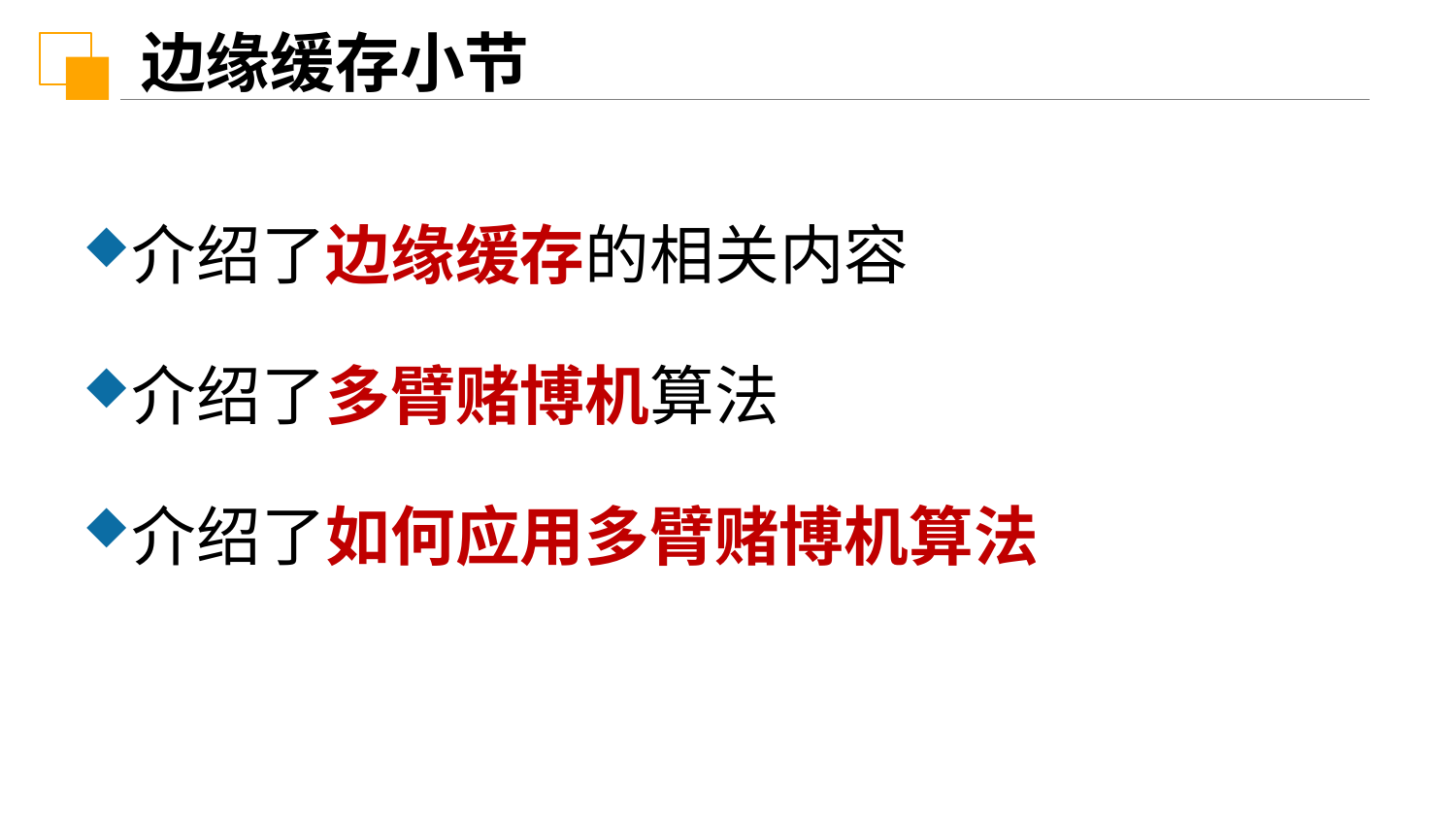

边缘缓存小节
介绍了边缘缓存的相关内容
介绍了多臂赌博机算法
介绍了如何应用多臂赌博机算法